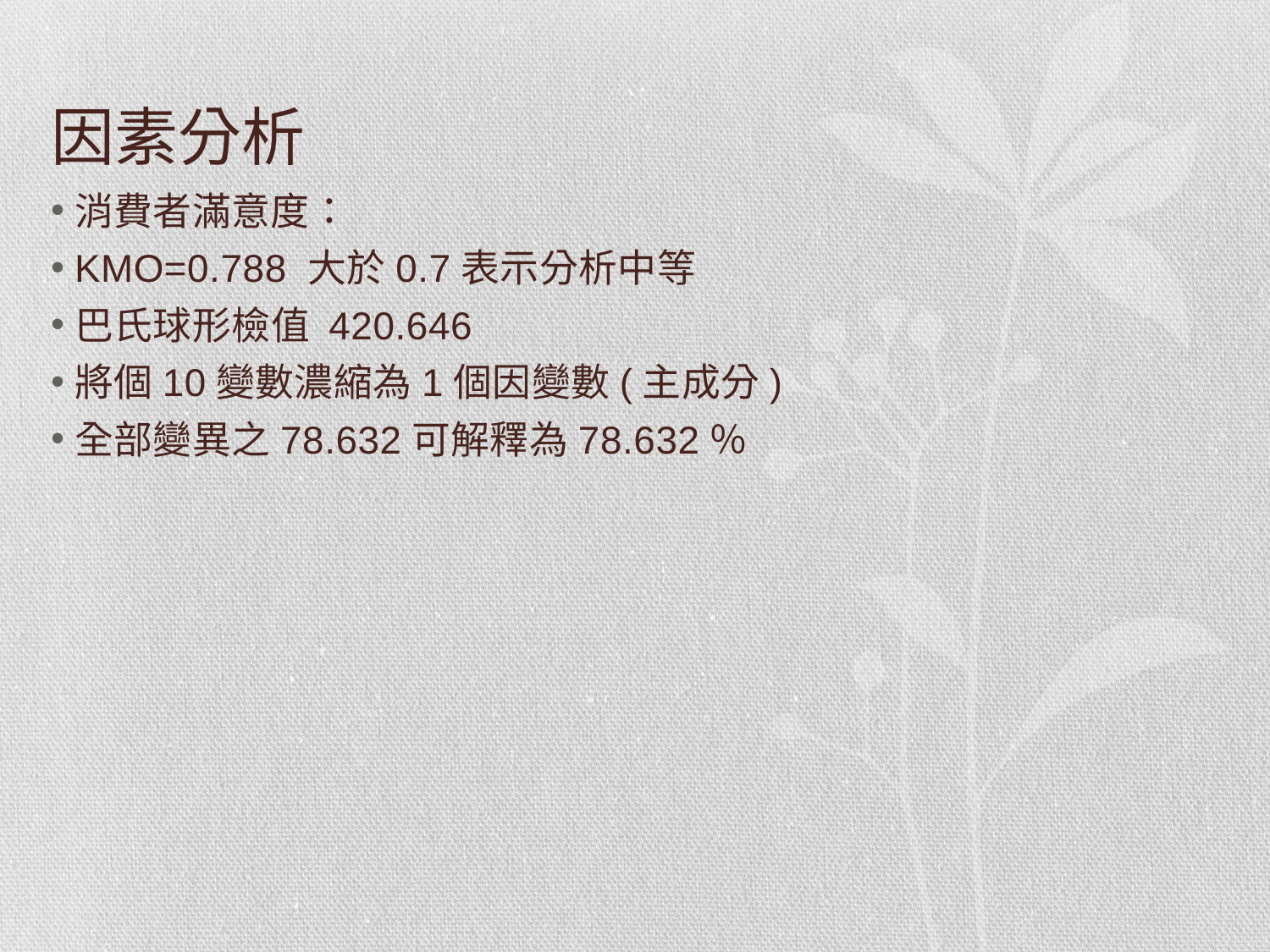

# 因素分析
消費者滿意度：
KMO=0.788 大於0.7表示分析中等
巴氏球形檢值 420.646
將個10變數濃縮為1個因變數(主成分)
全部變異之78.632可解釋為78.632％